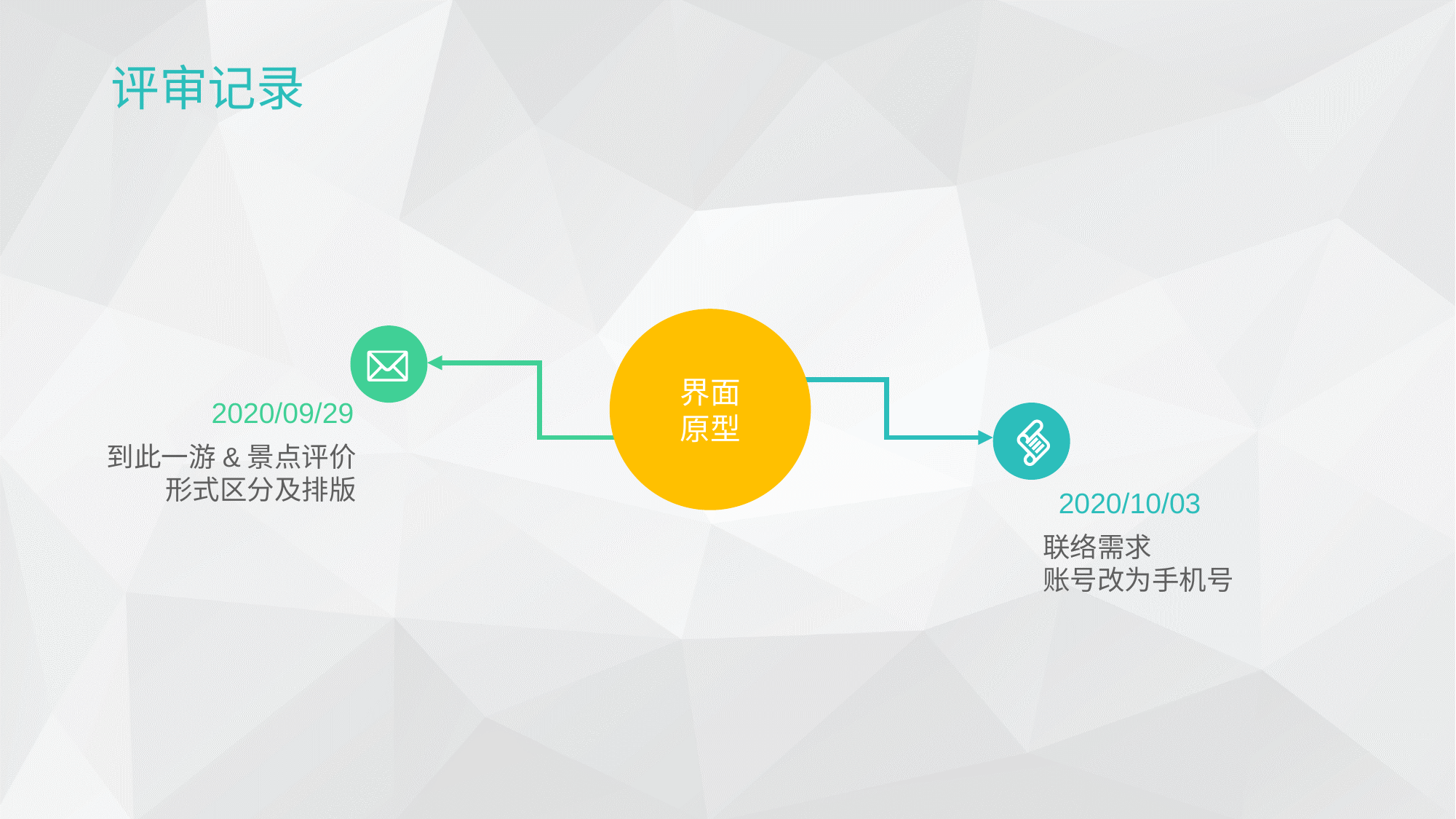

评审记录
界面
原型

2020/09/29

到此一游&景点评价
形式区分及排版
2020/10/03
联络需求
账号改为手机号